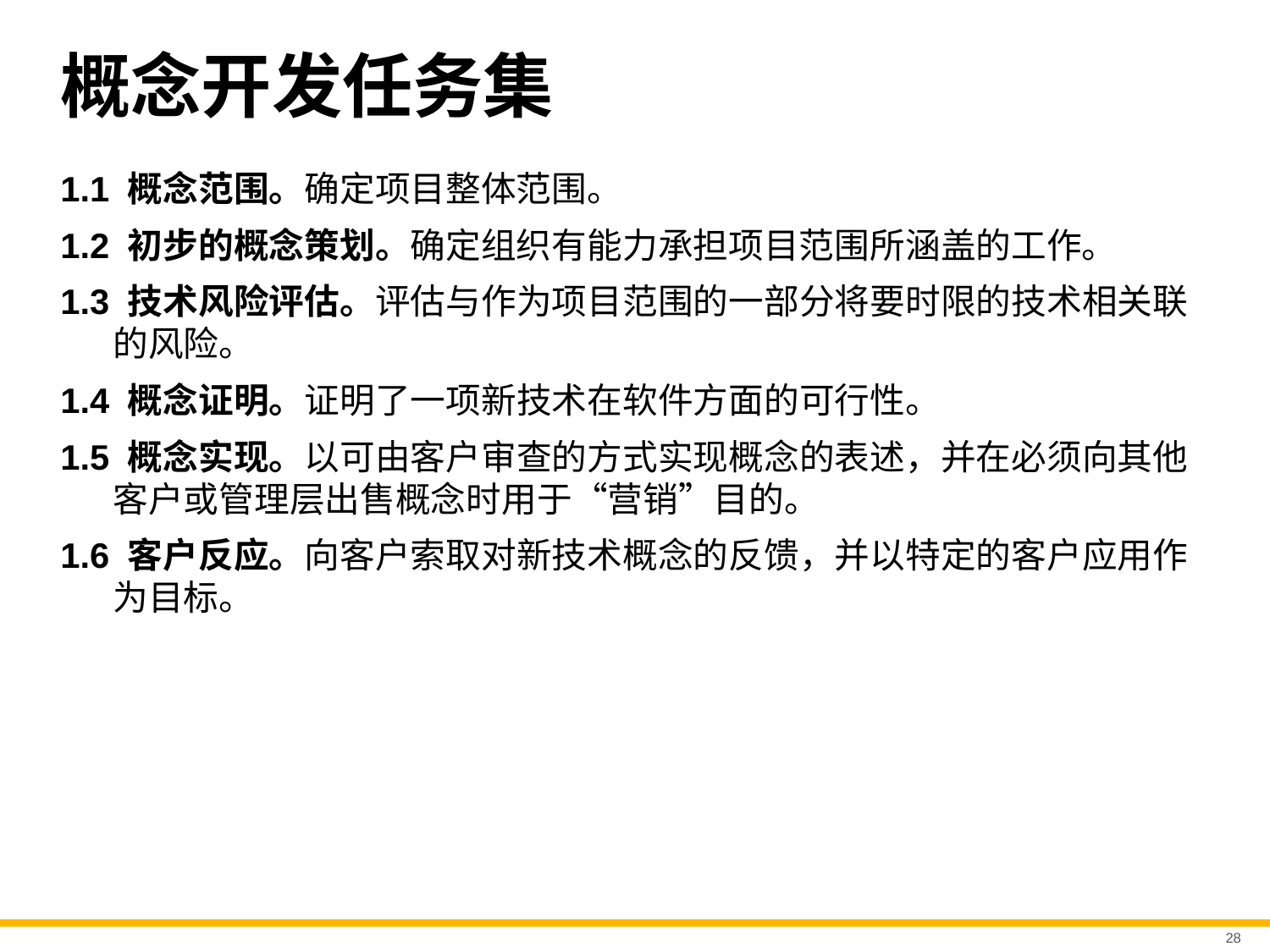

# 概念开发任务集
1.1 概念范围。确定项目整体范围。
1.2 初步的概念策划。确定组织有能力承担项目范围所涵盖的工作。
1.3 技术风险评估。评估与作为项目范围的一部分将要时限的技术相关联的风险。
1.4 概念证明。证明了一项新技术在软件方面的可行性。
1.5 概念实现。以可由客户审查的方式实现概念的表述，并在必须向其他客户或管理层出售概念时用于“营销”目的。
1.6 客户反应。向客户索取对新技术概念的反馈，并以特定的客户应用作为目标。
28